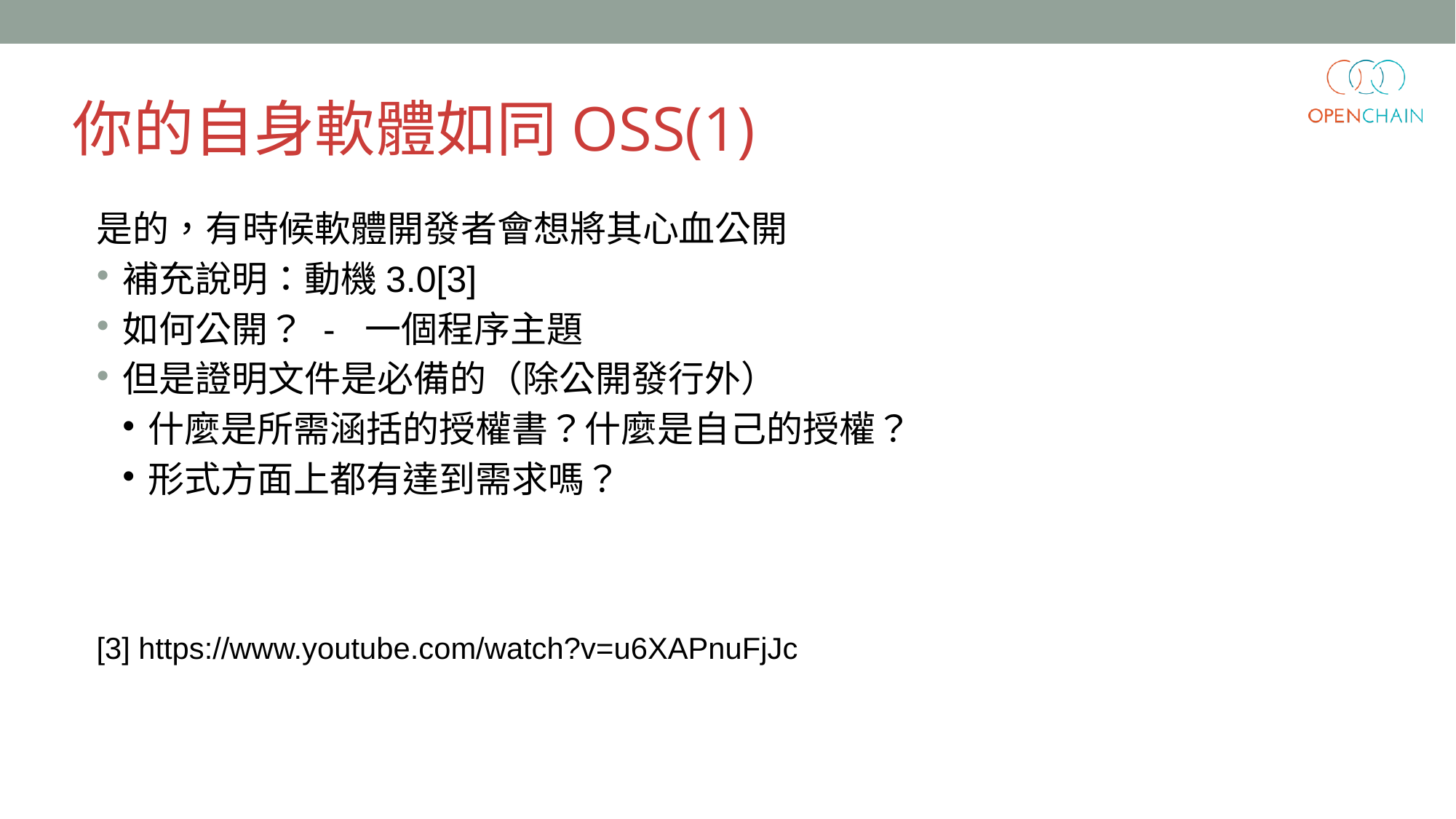

你的自身軟體如同OSS(1)
是的，有時候軟體開發者會想將其心血公開
補充說明：動機3.0[3]
如何公開？ -  一個程序主題
但是證明文件是必備的（除公開發行外）
什麼是所需涵括的授權書？什麼是自己的授權？
形式方面上都有達到需求嗎？
[3] https://www.youtube.com/watch?v=u6XAPnuFjJc